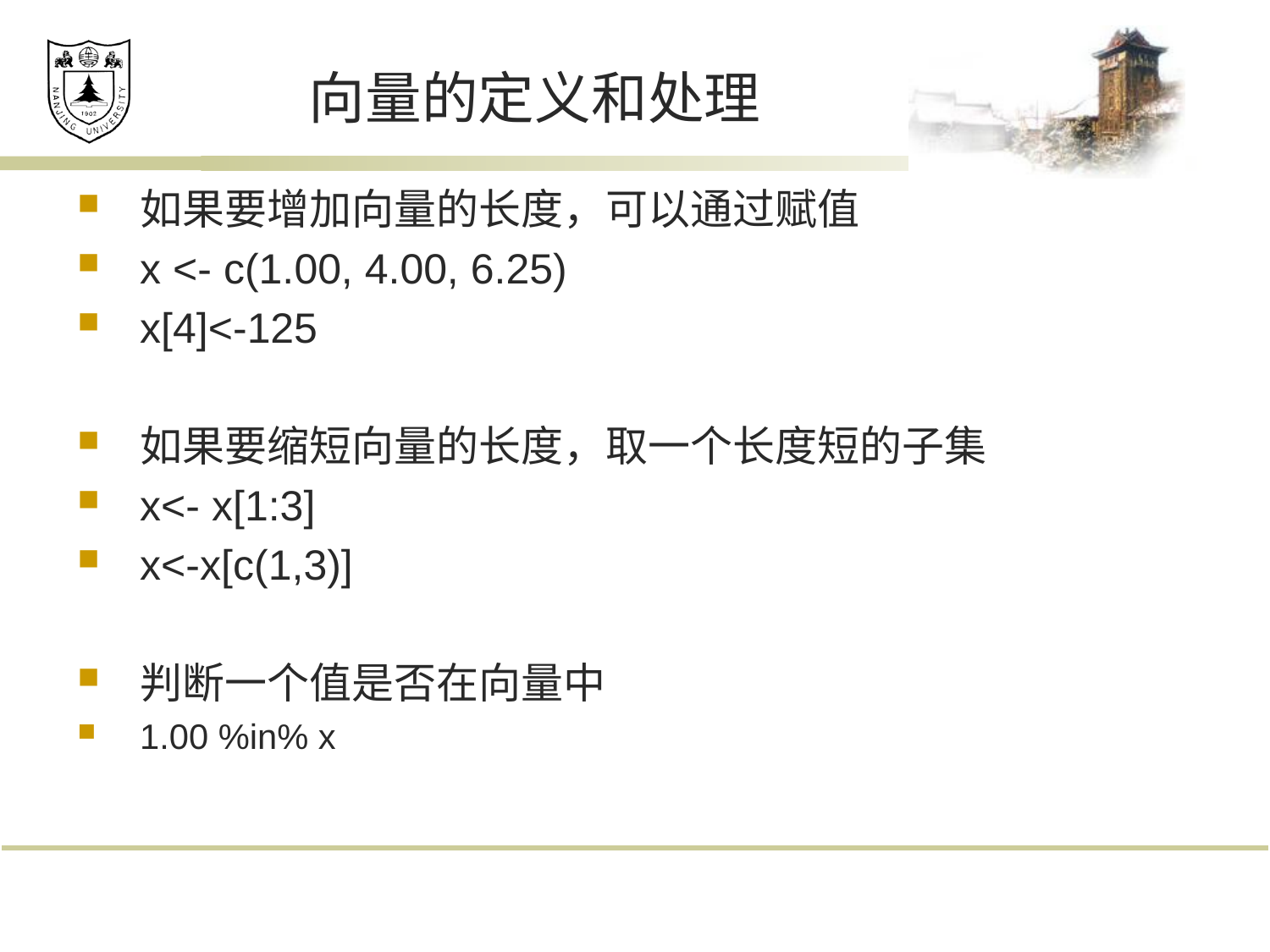

# 向量的定义和处理
如果要增加向量的长度，可以通过赋值
x <- c(1.00, 4.00, 6.25)
x[4]<-125

如果要缩短向量的长度，取一个长度短的子集
x<- x[1:3]
x<-x[c(1,3)]

判断一个值是否在向量中
1.00 %in% x